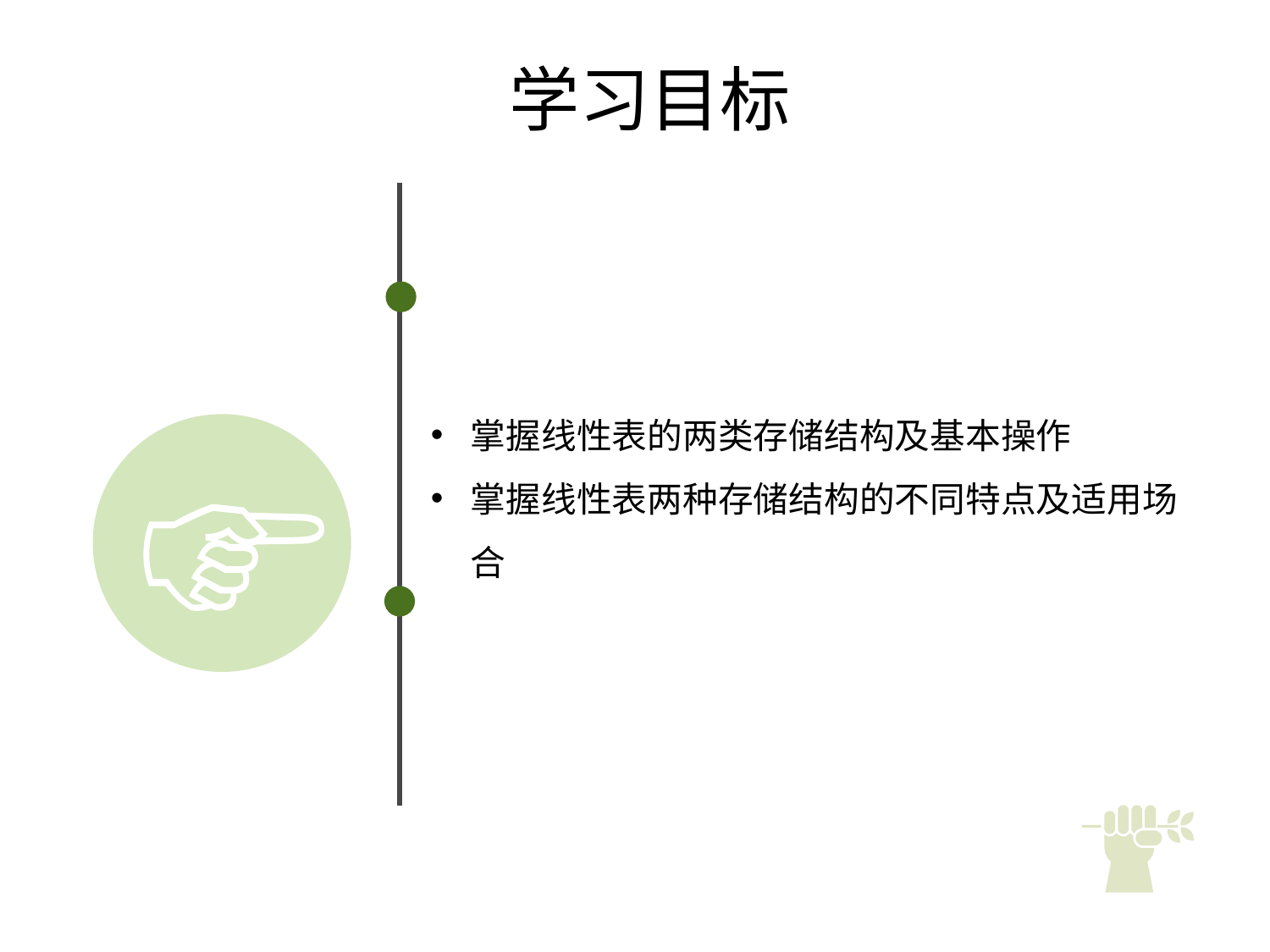

# 学习目标

掌握线性表的两类存储结构及基本操作
掌握线性表两种存储结构的不同特点及适用场合